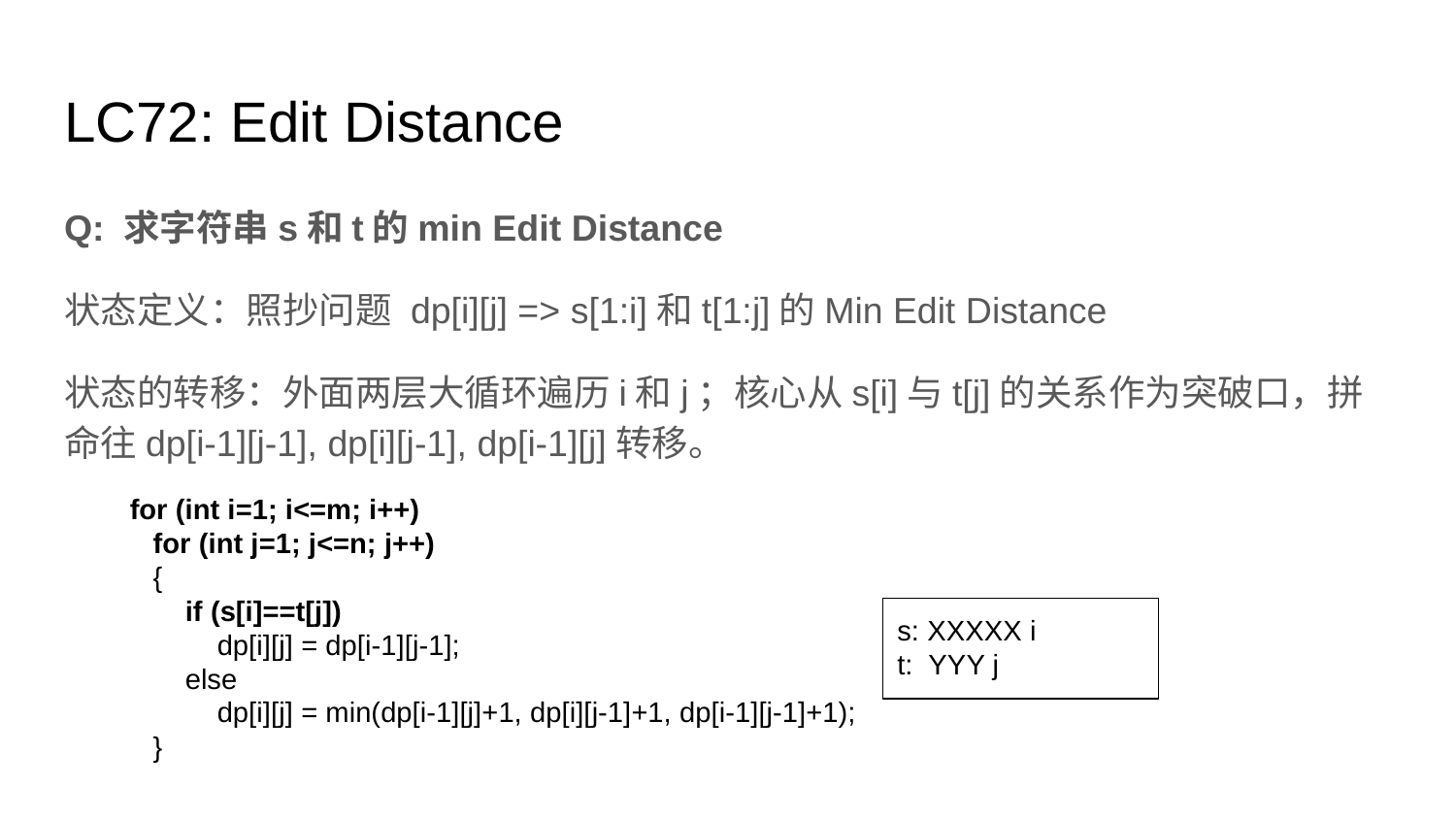

# LC72: Edit Distance

Q: 求字符串s和t的min Edit Distance
状态定义：照抄问题 dp[i][j] => s[1:i]和t[1:j]的Min Edit Distance
状态的转移：外面两层大循环遍历i和j；核心从s[i]与t[j]的关系作为突破口，拼命往dp[i-1][j-1], dp[i][j-1], dp[i-1][j]转移。

for (int i=1; i<=m; i++)
            for (int j=1; j<=n; j++)
            {
                if (s[i]==t[j])
                    dp[i][j] = dp[i-1][j-1];
                else
                    dp[i][j] = min(dp[i-1][j]+1, dp[i][j-1]+1, dp[i-1][j-1]+1);
            }
s: XXXXX i
t:  YYY j